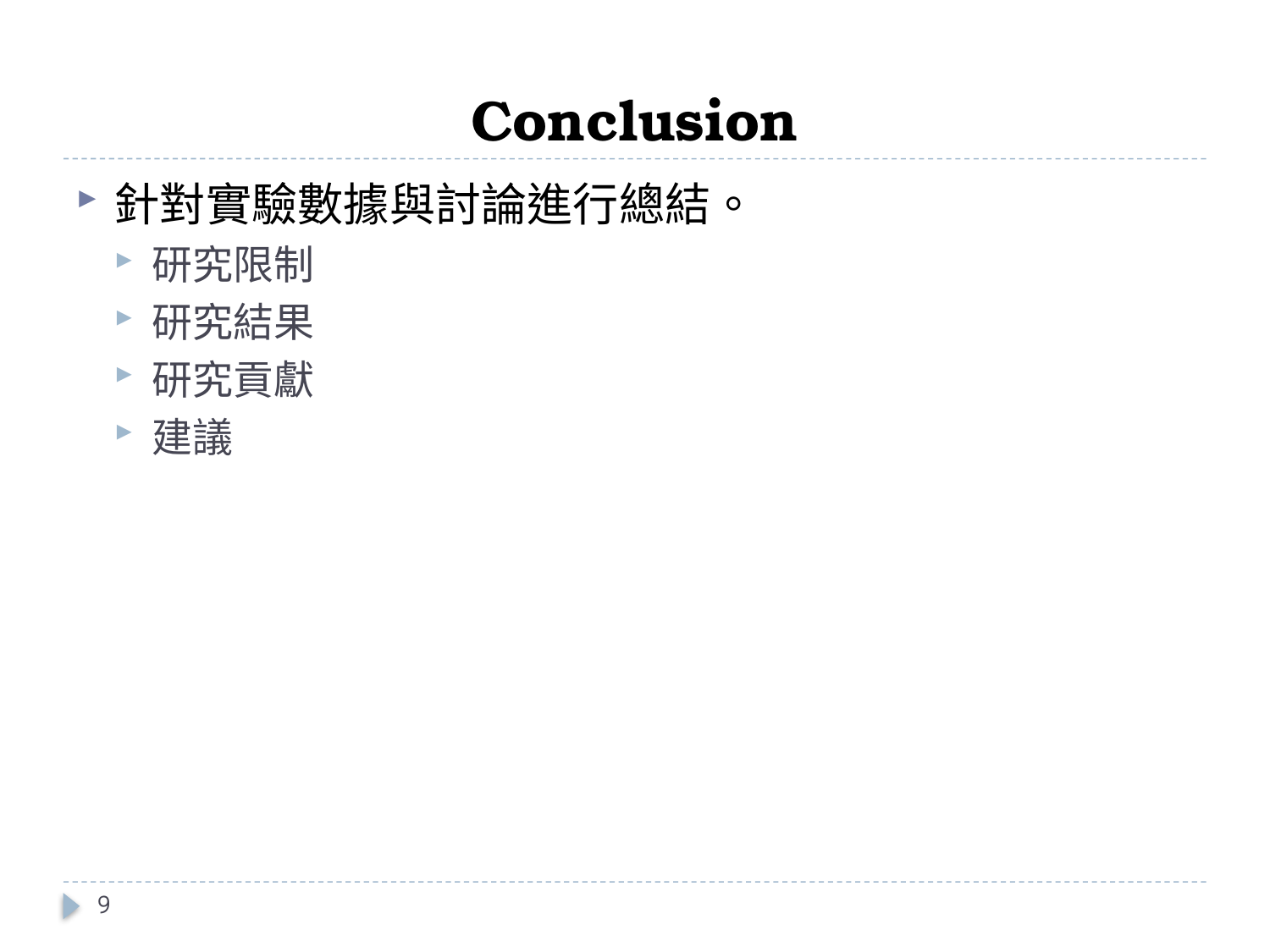

# Conclusion
針對實驗數據與討論進行總結。
研究限制
研究結果
研究貢獻
建議
9